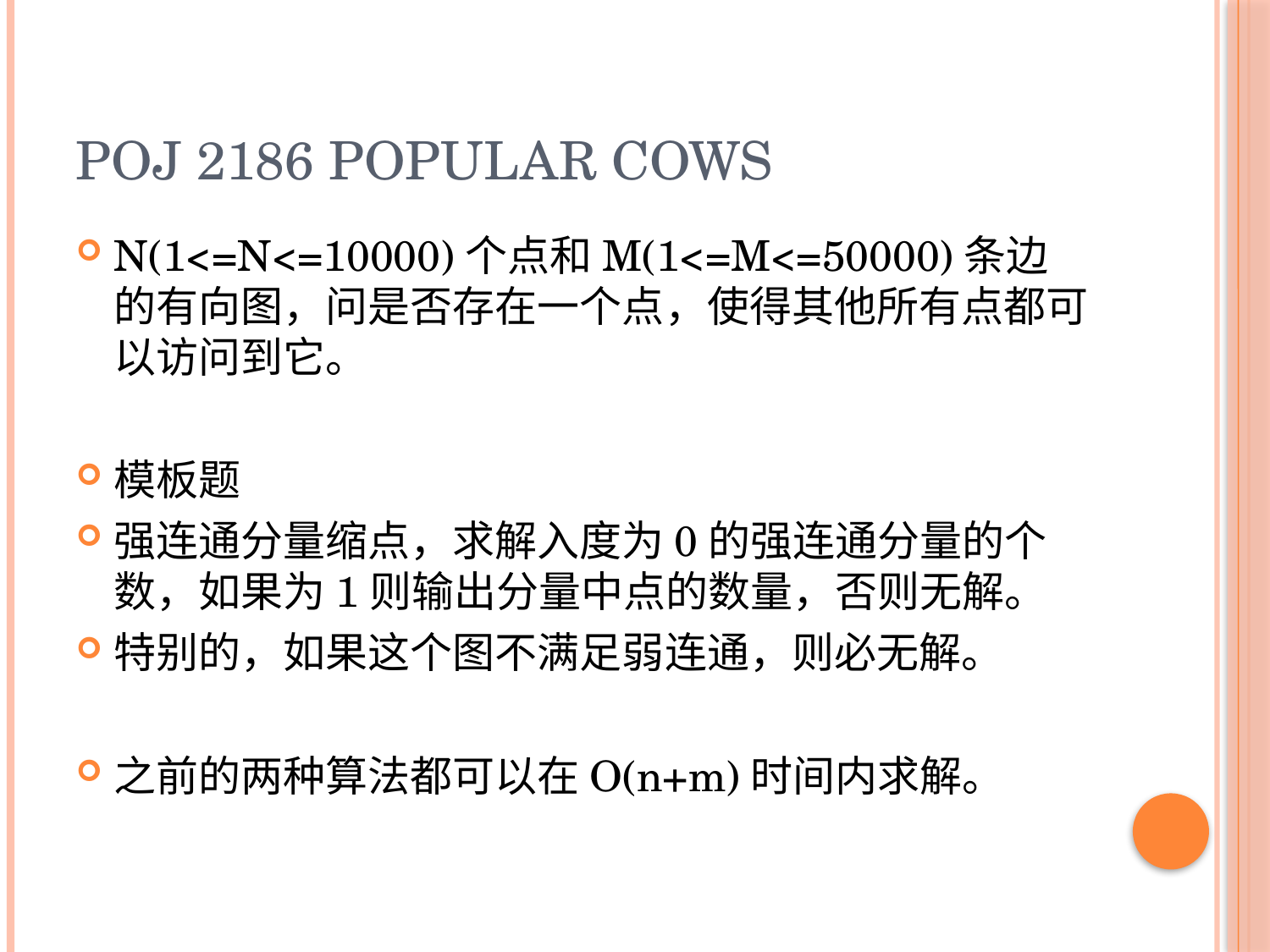

# POJ 2186 Popular Cows
N(1<=N<=10000)个点和M(1<=M<=50000)条边的有向图，问是否存在一个点，使得其他所有点都可以访问到它。

模板题
强连通分量缩点，求解入度为0的强连通分量的个数，如果为1则输出分量中点的数量，否则无解。
特别的，如果这个图不满足弱连通，则必无解。

之前的两种算法都可以在O(n+m)时间内求解。